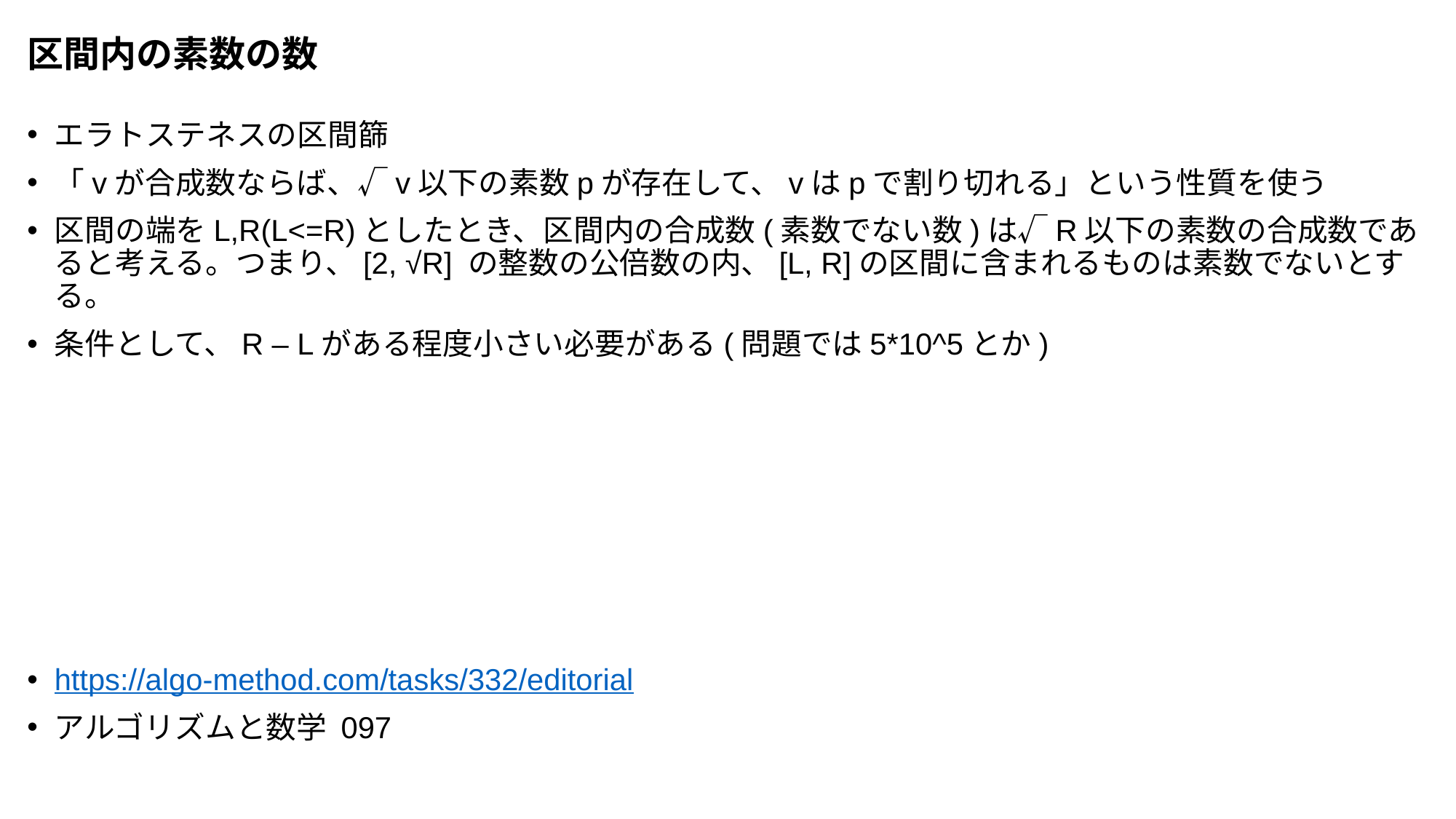

# 区間内の素数の数
エラトステネスの区間篩
「vが合成数ならば、√v以下の素数pが存在して、vはpで割り切れる」という性質を使う
区間の端をL,R(L<=R)としたとき、区間内の合成数(素数でない数)は√R以下の素数の合成数であると考える。つまり、[2, √R] の整数の公倍数の内、[L, R]の区間に含まれるものは素数でないとする。
条件として、R – Lがある程度小さい必要がある(問題では5*10^5とか)

https://algo-method.com/tasks/332/editorial
アルゴリズムと数学 097